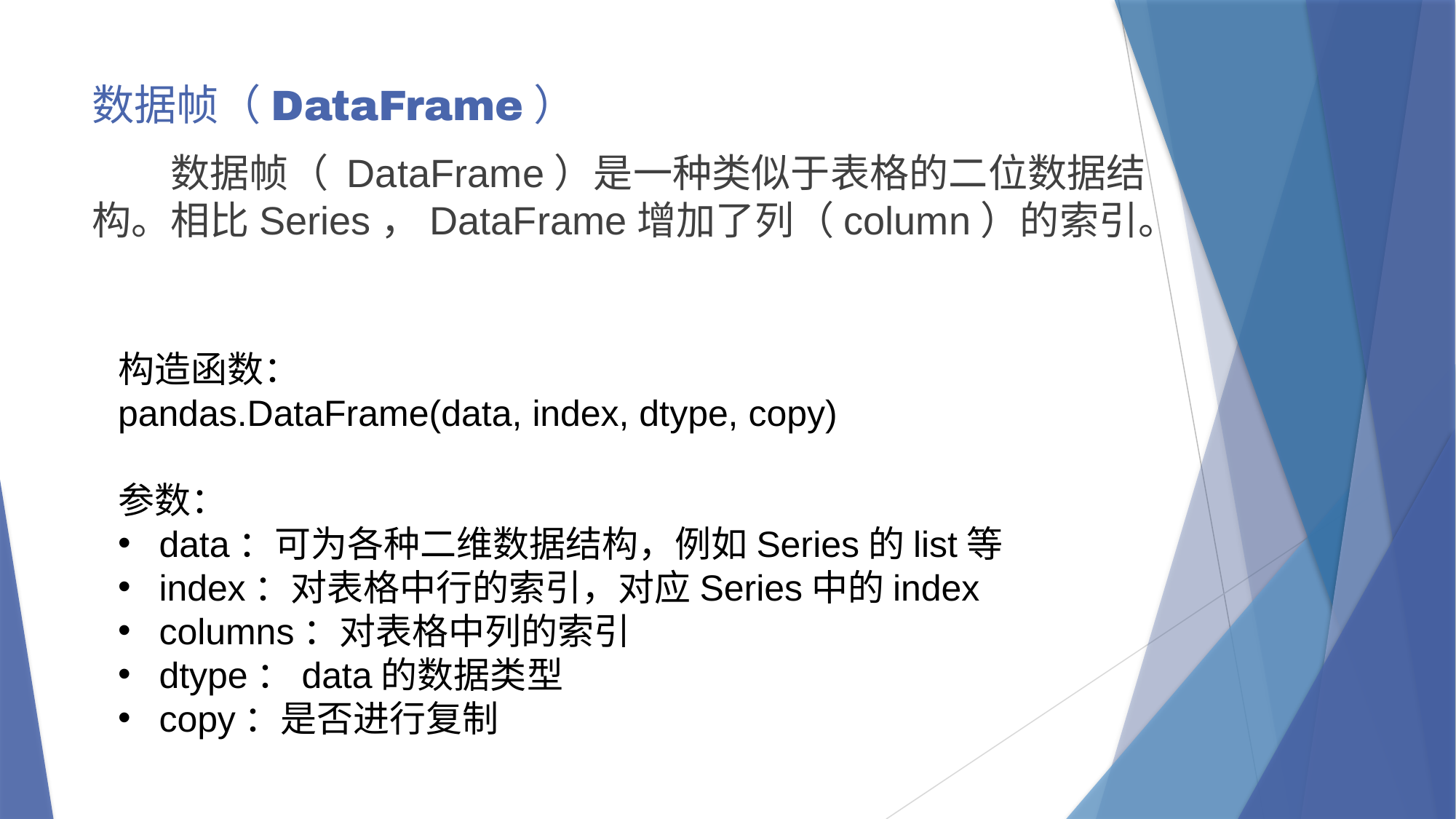

# 数据帧（DataFrame）
　　数据帧（ DataFrame）是一种类似于表格的二位数据结构。相比Series，DataFrame增加了列（column）的索引。
构造函数：
pandas.DataFrame(data, index, dtype, copy)

参数：
data：可为各种二维数据结构，例如Series的list等
index：对表格中行的索引，对应Series中的index
columns：对表格中列的索引
dtype：data的数据类型
copy：是否进行复制